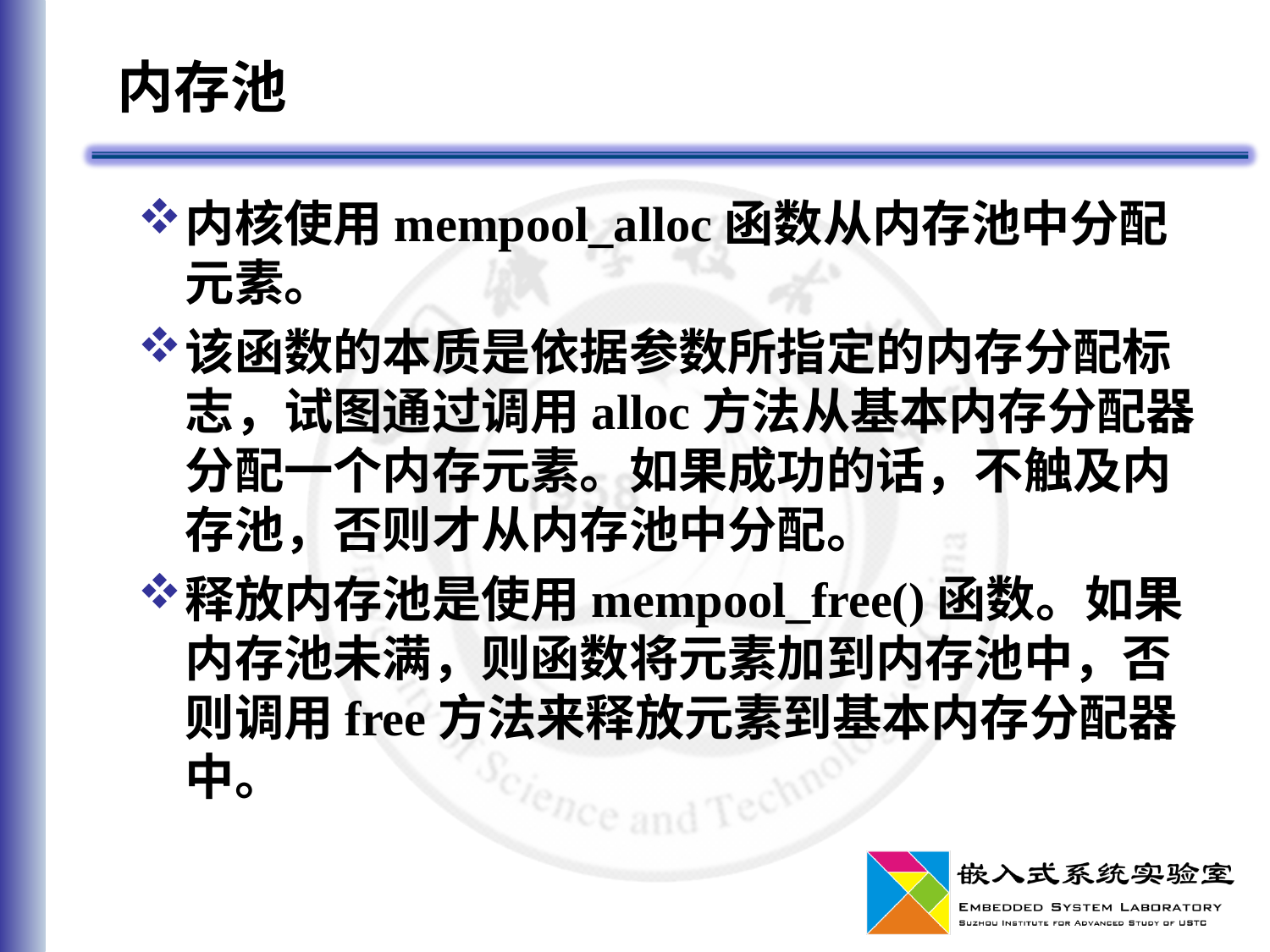

# 内存池
内核使用mempool_alloc函数从内存池中分配元素。
该函数的本质是依据参数所指定的内存分配标志，试图通过调用alloc方法从基本内存分配器分配一个内存元素。如果成功的话，不触及内存池，否则才从内存池中分配。
释放内存池是使用mempool_free()函数。如果内存池未满，则函数将元素加到内存池中，否则调用free方法来释放元素到基本内存分配器中。